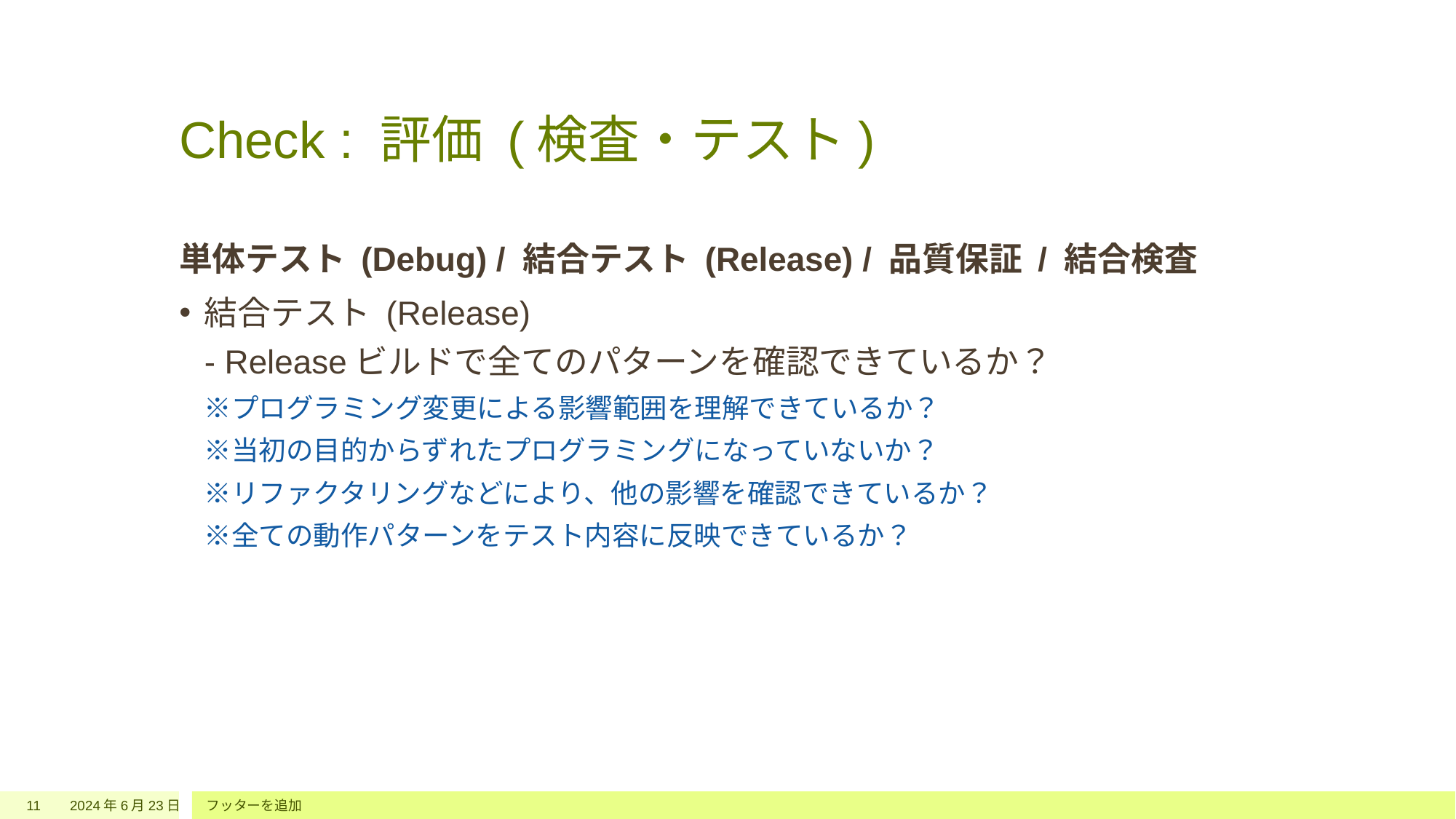

# Check : 評価 (検査・テスト)
単体テスト (Debug) / 結合テスト (Release) / 品質保証 / 結合検査
結合テスト (Release)
- Releaseビルドで全てのパターンを確認できているか？
※プログラミング変更による影響範囲を理解できているか？
※当初の目的からずれたプログラミングになっていないか？
※リファクタリングなどにより、他の影響を確認できているか？
※全ての動作パターンをテスト内容に反映できているか？

11
2024年6月23日
フッターを追加